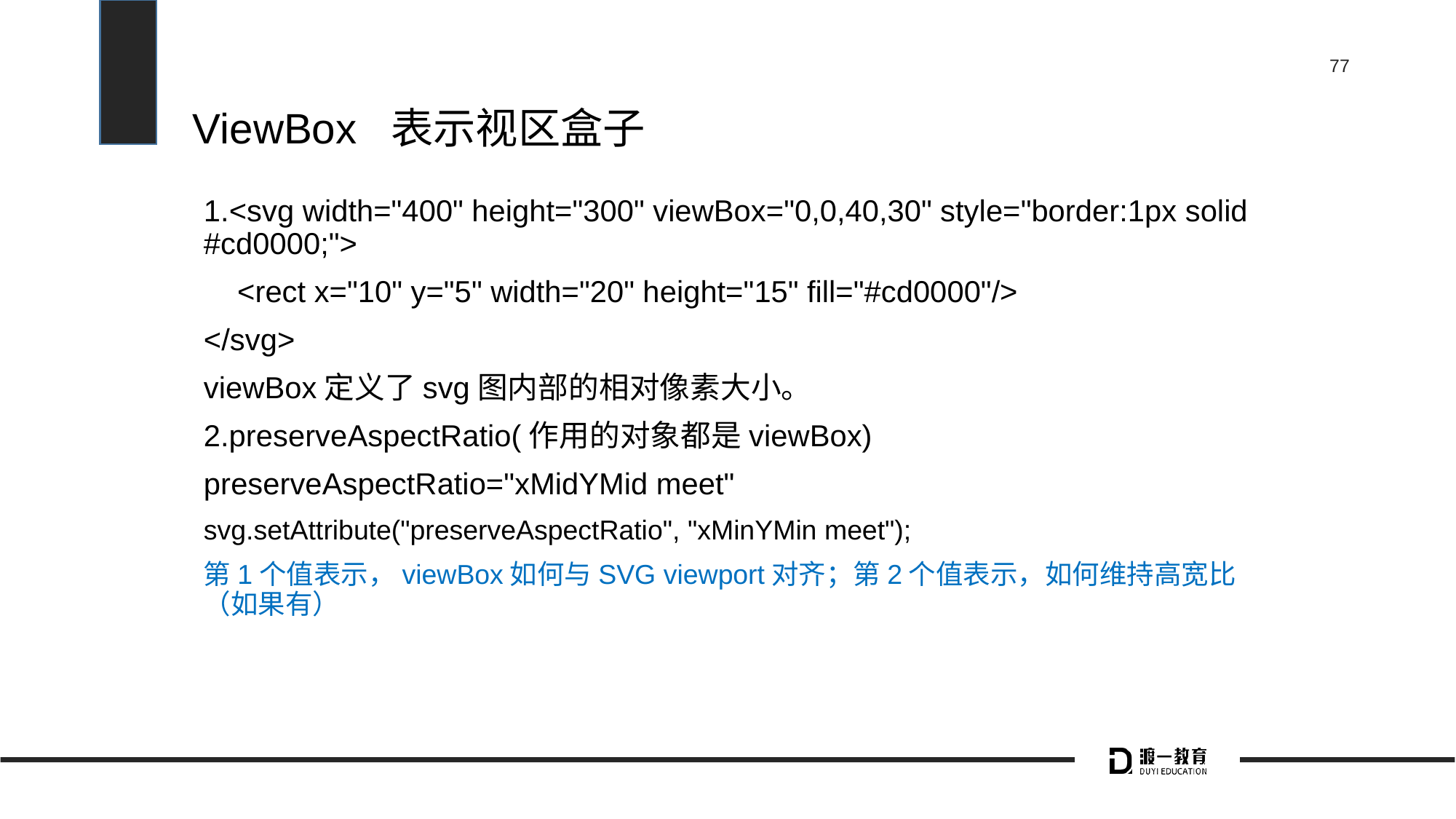

# ViewBox  表示视区盒子
1.<svg width="400" height="300" viewBox="0,0,40,30" style="border:1px solid #cd0000;">
    <rect x="10" y="5" width="20" height="15" fill="#cd0000"/>
</svg>
viewBox定义了svg图内部的相对像素大小。
2.preserveAspectRatio(作用的对象都是viewBox)
preserveAspectRatio="xMidYMid meet"
svg.setAttribute("preserveAspectRatio", "xMinYMin meet");
第1个值表示，viewBox如何与SVG viewport对齐；第2个值表示，如何维持高宽比（如果有）